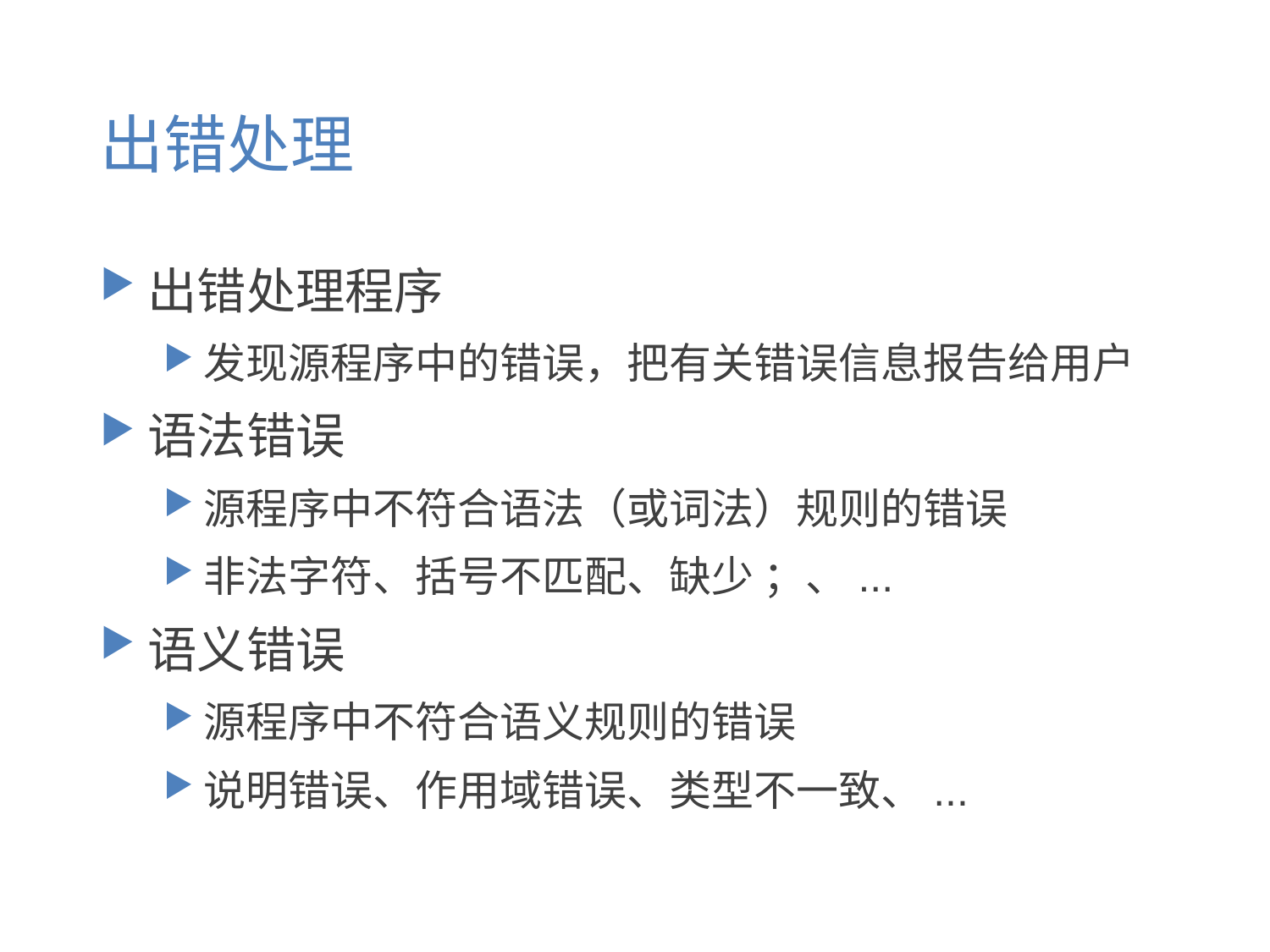

# 出错处理
出错处理程序
发现源程序中的错误，把有关错误信息报告给用户
语法错误
源程序中不符合语法（或词法）规则的错误
非法字符、括号不匹配、缺少 ；、...
语义错误
源程序中不符合语义规则的错误
说明错误、作用域错误、类型不一致、...